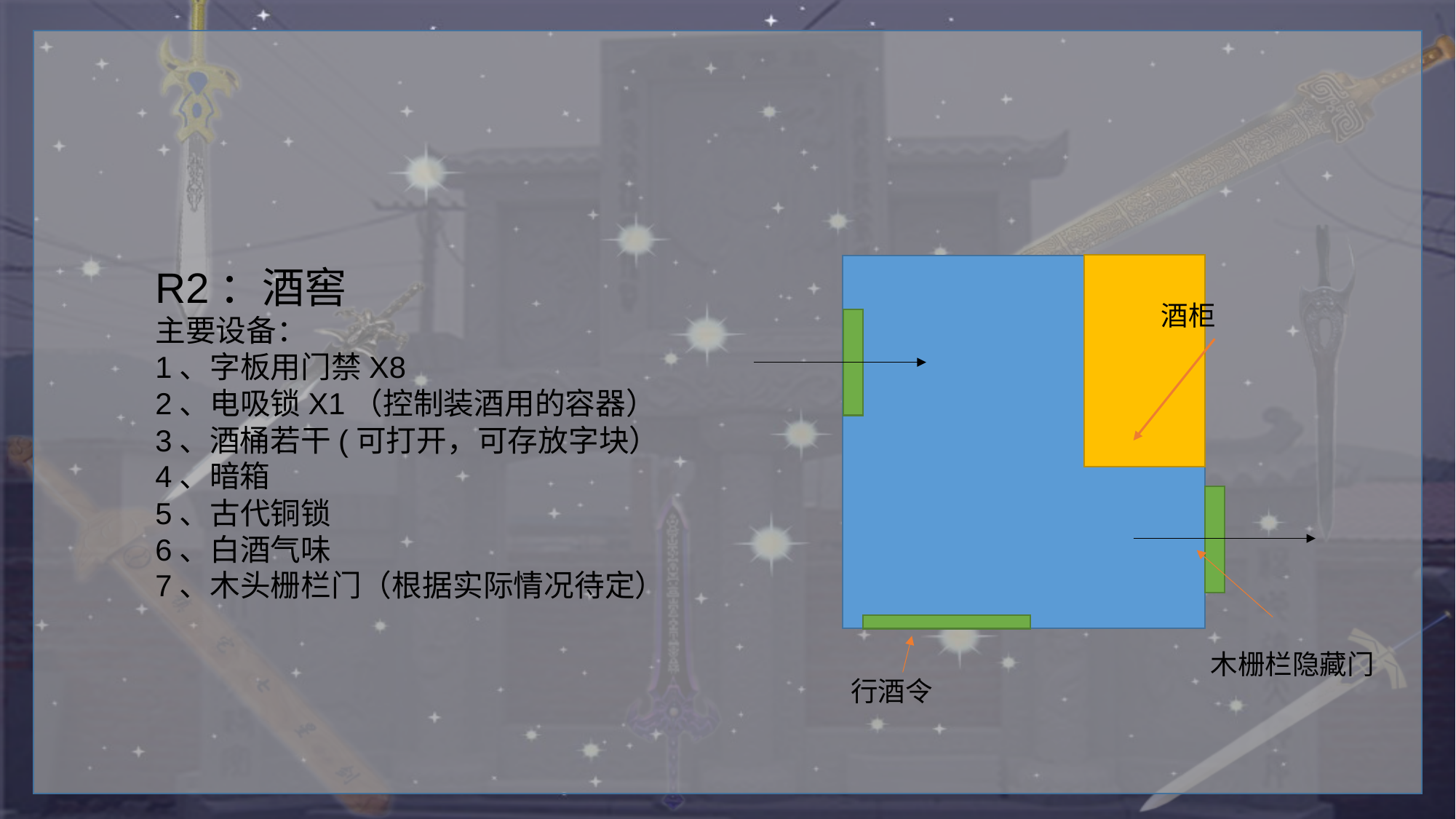

R2：酒窖
主要设备：
1、字板用门禁X8
2、电吸锁X1（控制装酒用的容器）
3、酒桶若干(可打开，可存放字块）
4、暗箱
5、古代铜锁
6、白酒气味
7、木头栅栏门（根据实际情况待定）

酒柜

木栅栏隐藏门
行酒令